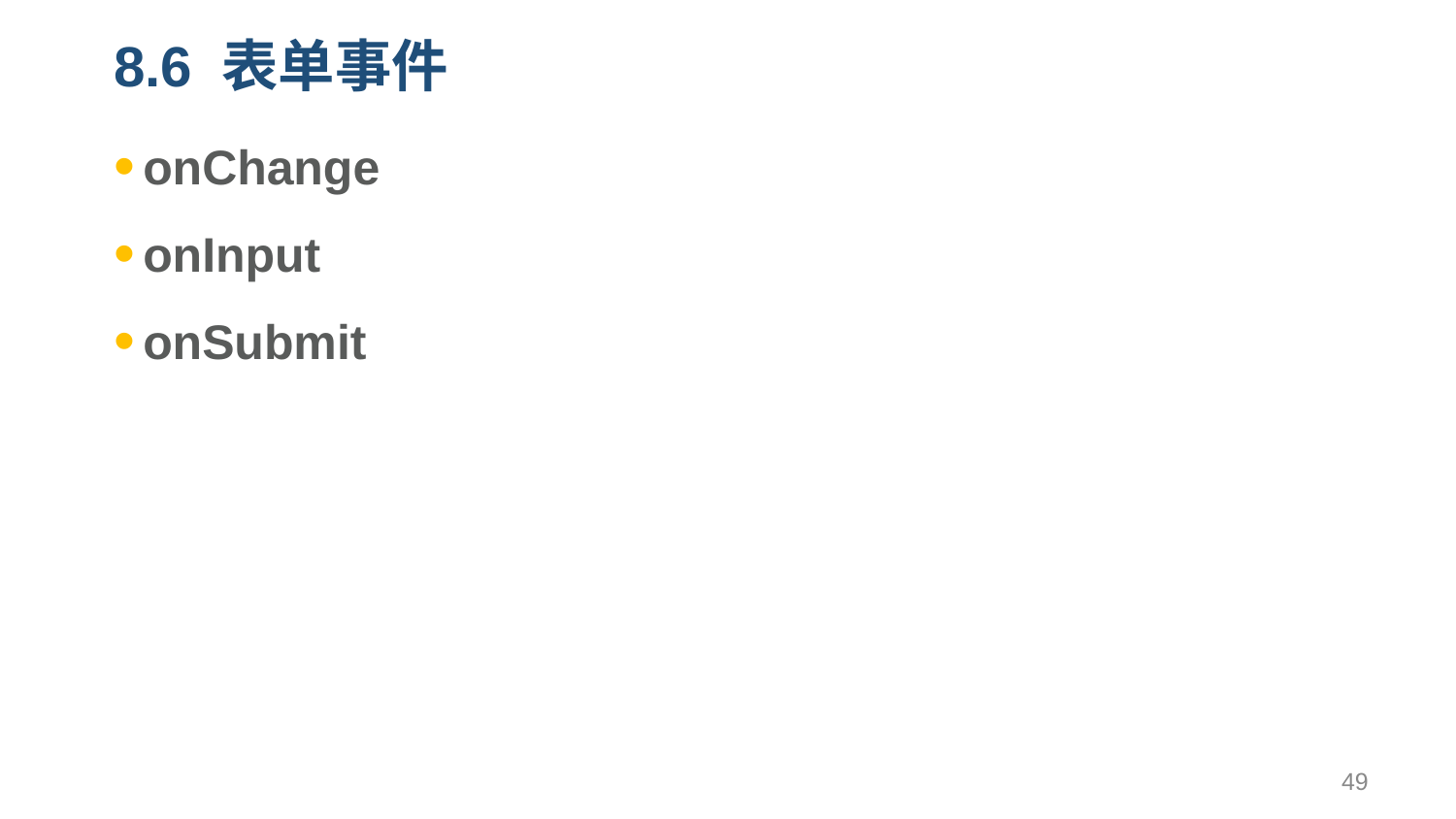

# 8.6 表单事件
onChange
onInput
onSubmit
49